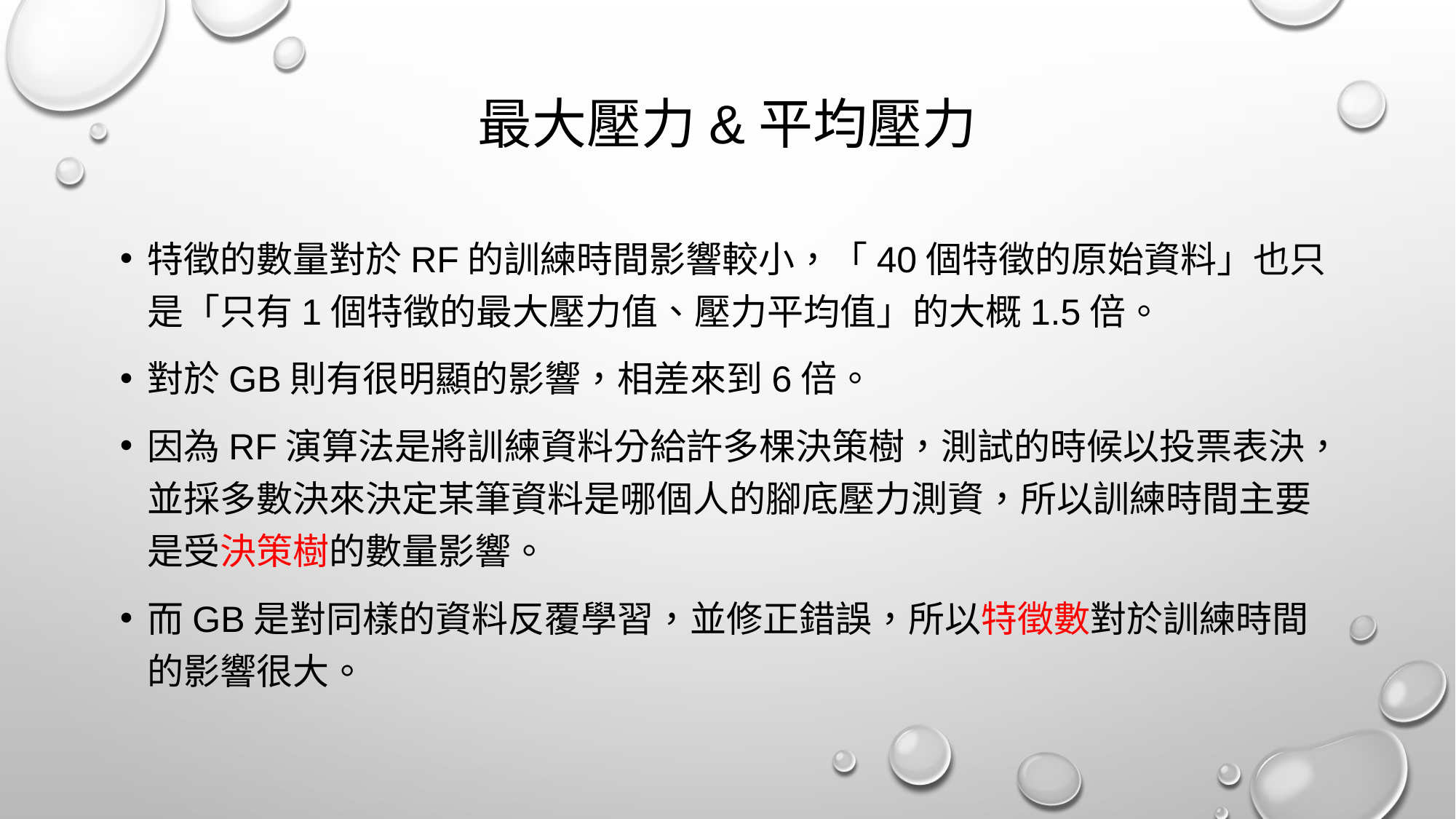

# 最大壓力&平均壓力
特徵的數量對於Rf的訓練時間影響較小，「40個特徵的原始資料」也只是「只有1個特徵的最大壓力值、壓力平均值」的大概1.5倍。
對於GB則有很明顯的影響，相差來到6倍。
因為Rf演算法是將訓練資料分給許多棵決策樹，測試的時候以投票表決，並採多數決來決定某筆資料是哪個人的腳底壓力測資，所以訓練時間主要是受決策樹的數量影響。
而GB是對同樣的資料反覆學習，並修正錯誤，所以特徵數對於訓練時間的影響很大。